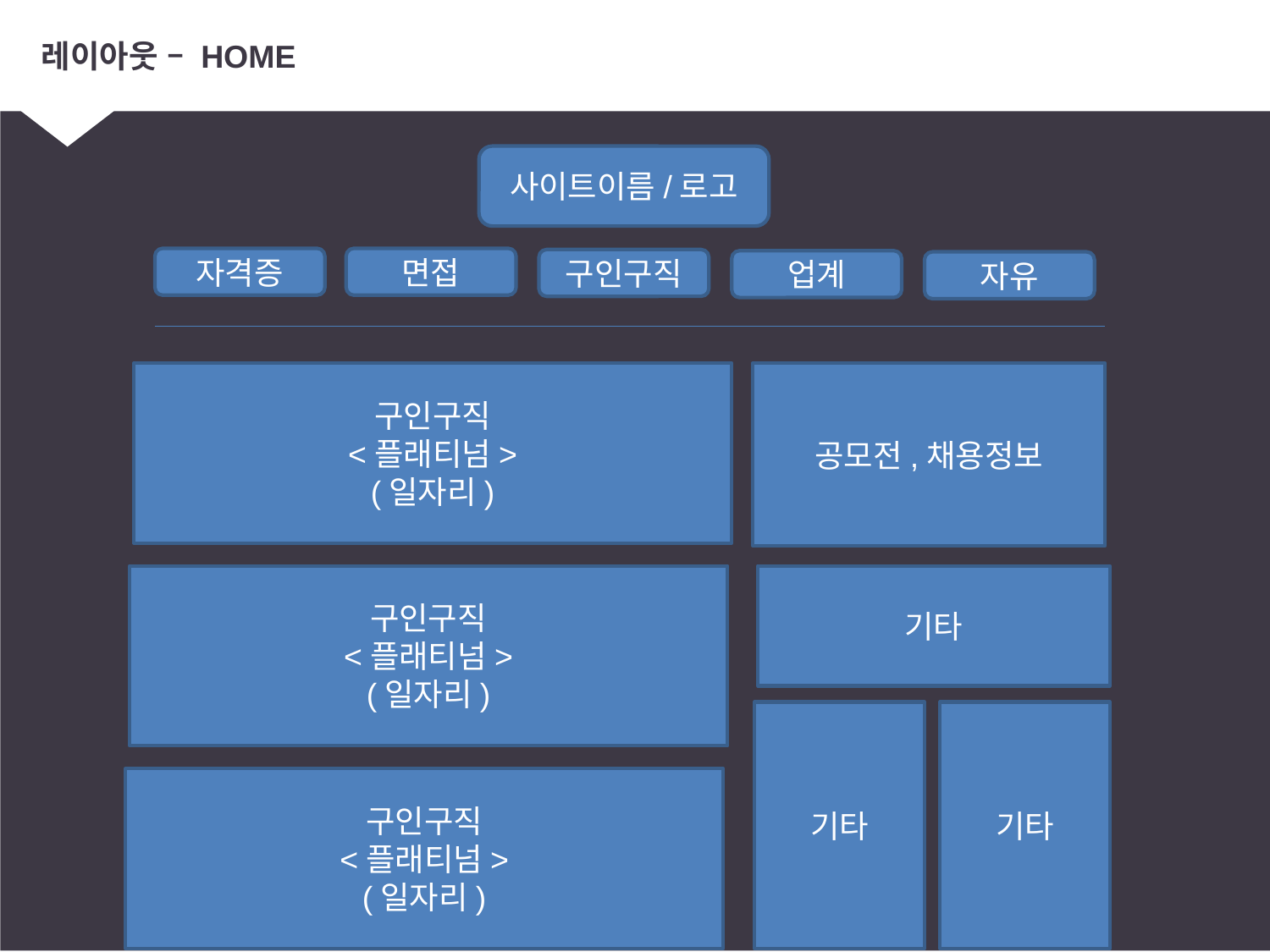

# 레이아웃 – HOME
사이트이름/로고
자격증
면접
구인구직
업계
자유
구인구직
<플래티넘>
(일자리)
공모전,채용정보
구인구직
<플래티넘>
(일자리)
기타
기타
기타
구인구직
<플래티넘>
(일자리)
풋터